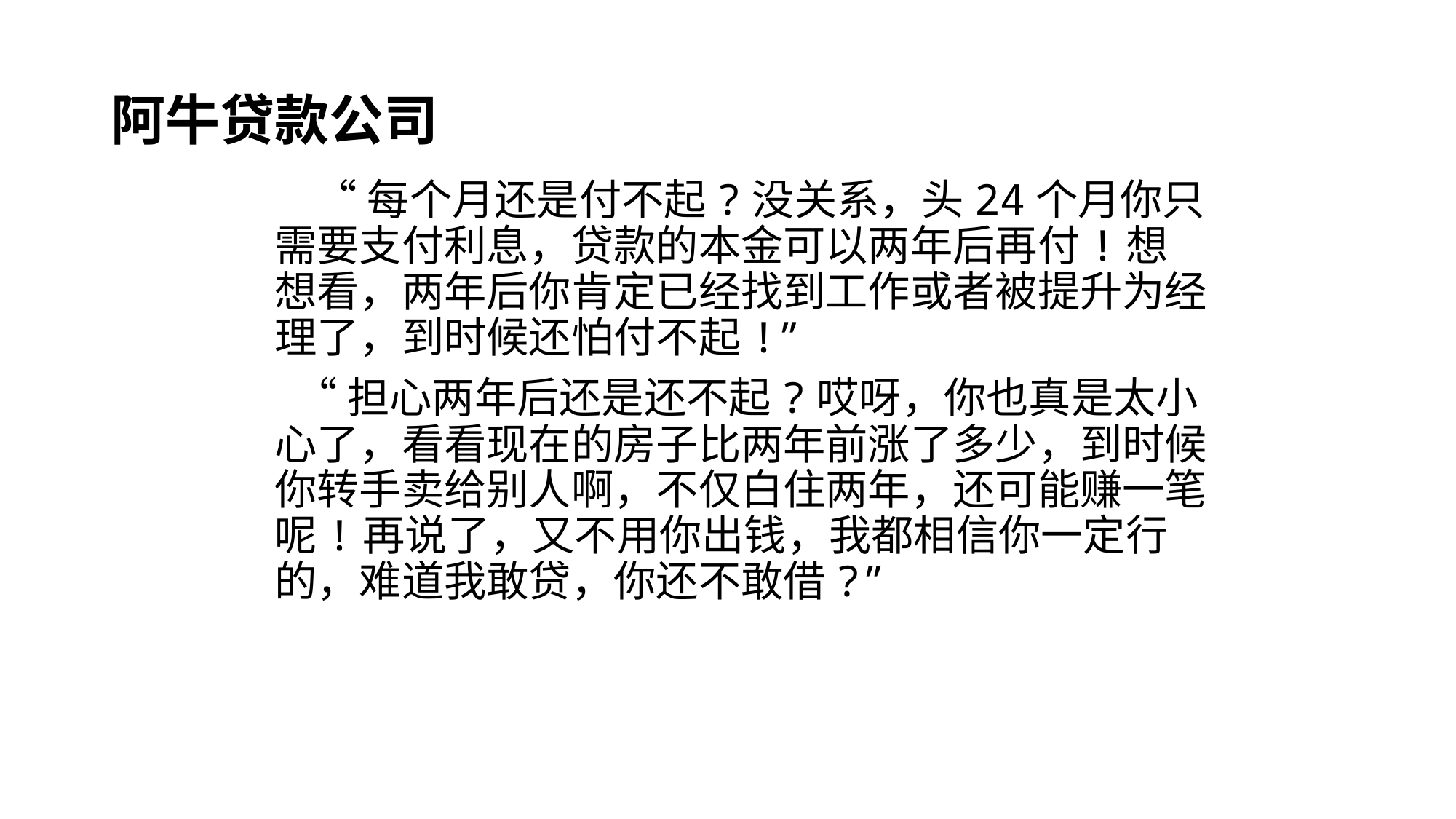

# 阿牛贷款公司
       “每个月还是付不起?没关系，头24个月你只需要支付利息，贷款的本金可以两年后再付!想想看，两年后你肯定已经找到工作或者被提升为经理了，到时候还怕付不起!”
     “担心两年后还是还不起?哎呀，你也真是太小心了，看看现在的房子比两年前涨了多少，到时候你转手卖给别人啊，不仅白住两年，还可能赚一笔呢!再说了，又不用你出钱，我都相信你一定行的，难道我敢贷，你还不敢借?”